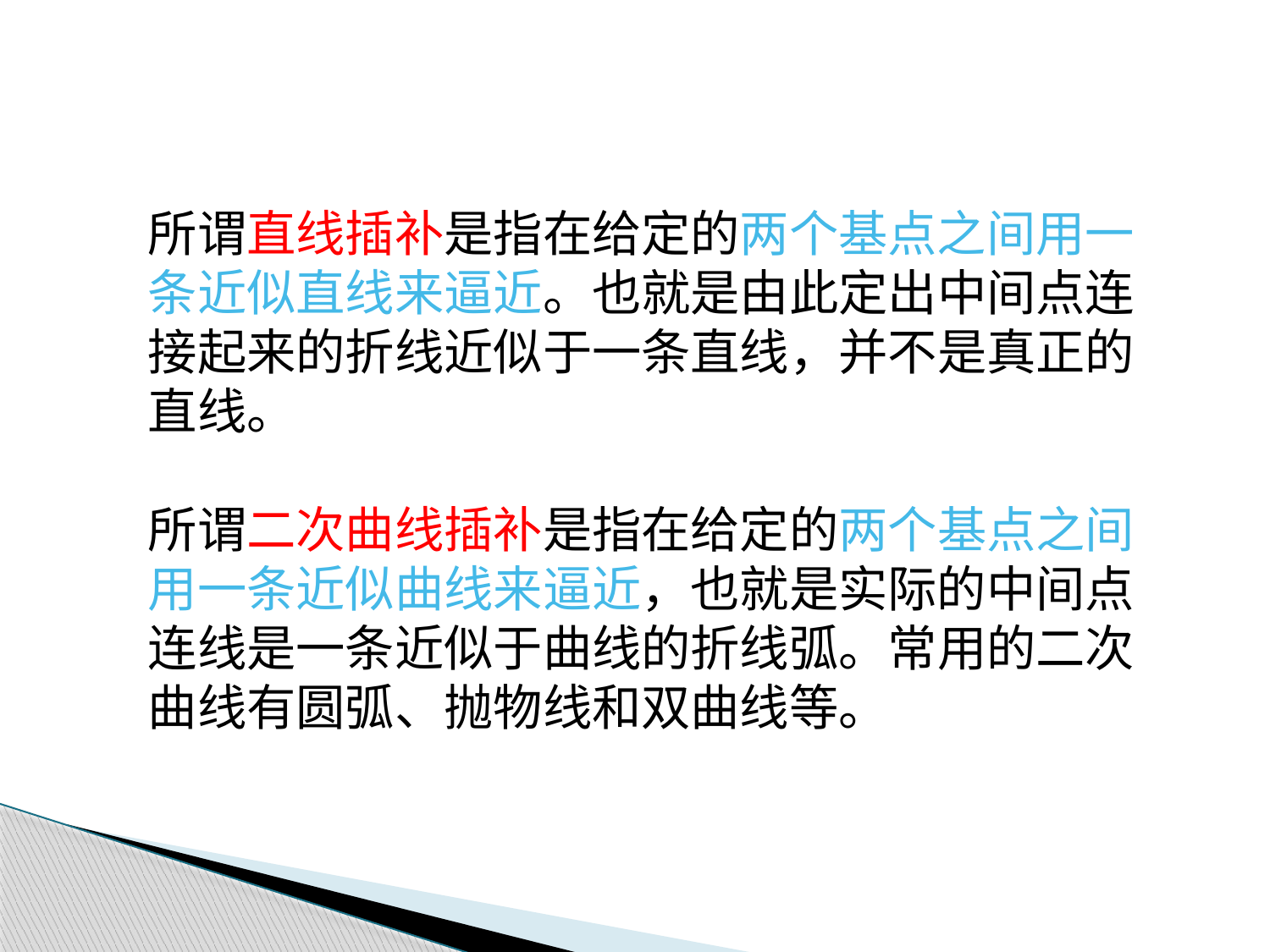

所谓直线插补是指在给定的两个基点之间用一条近似直线来逼近。也就是由此定出中间点连接起来的折线近似于一条直线，并不是真正的直线。

	所谓二次曲线插补是指在给定的两个基点之间用一条近似曲线来逼近，也就是实际的中间点连线是一条近似于曲线的折线弧。常用的二次曲线有圆弧、抛物线和双曲线等。